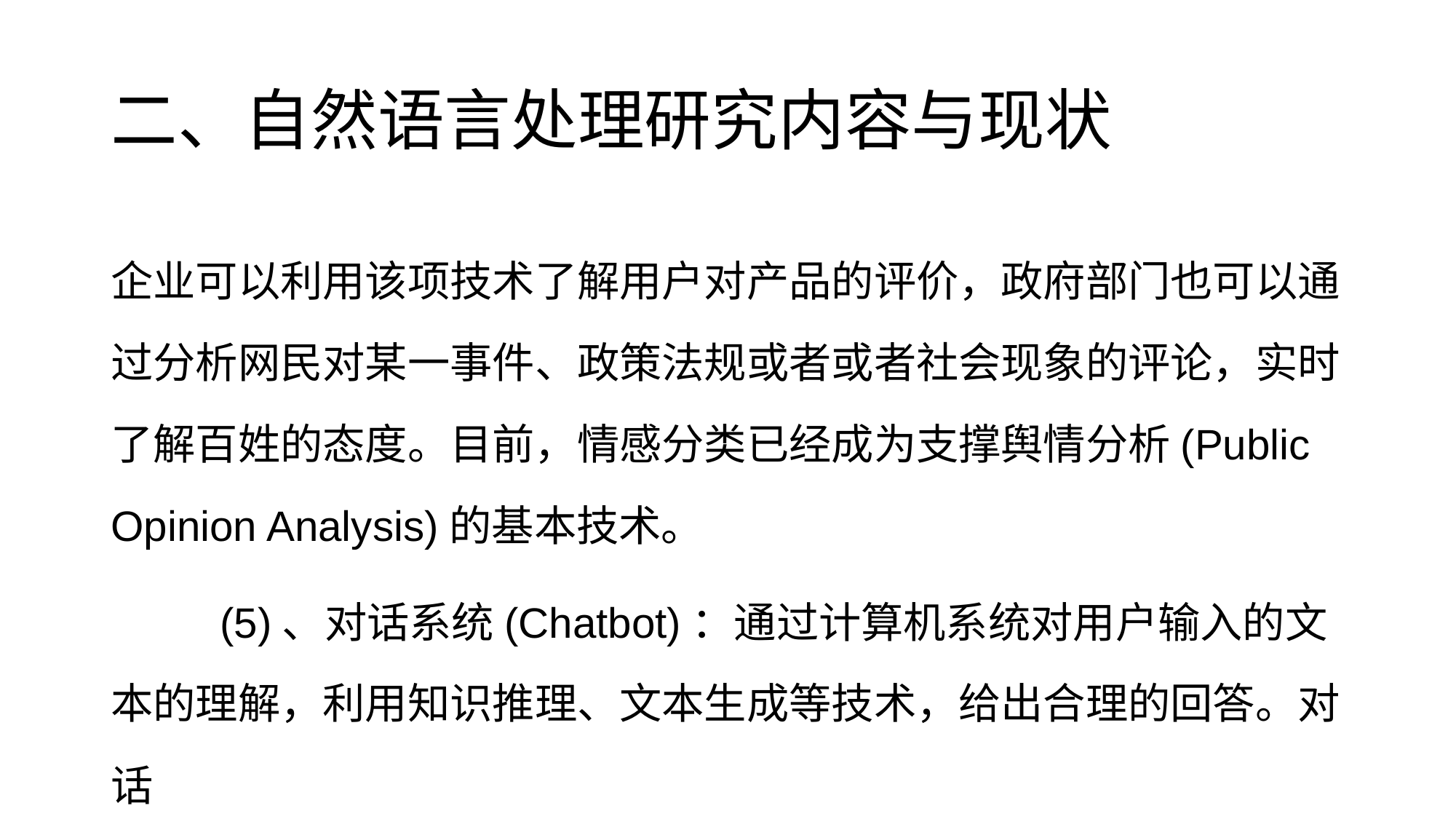

# 二、自然语言处理研究内容与现状
企业可以利用该项技术了解用户对产品的评价，政府部门也可以通过分析网民对某一事件、政策法规或者或者社会现象的评论，实时了解百姓的态度。目前，情感分类已经成为支撑舆情分析(Public Opinion Analysis)的基本技术。
	(5)、对话系统(Chatbot)：通过计算机系统对用户输入的文本的理解，利用知识推理、文本生成等技术，给出合理的回答。对话